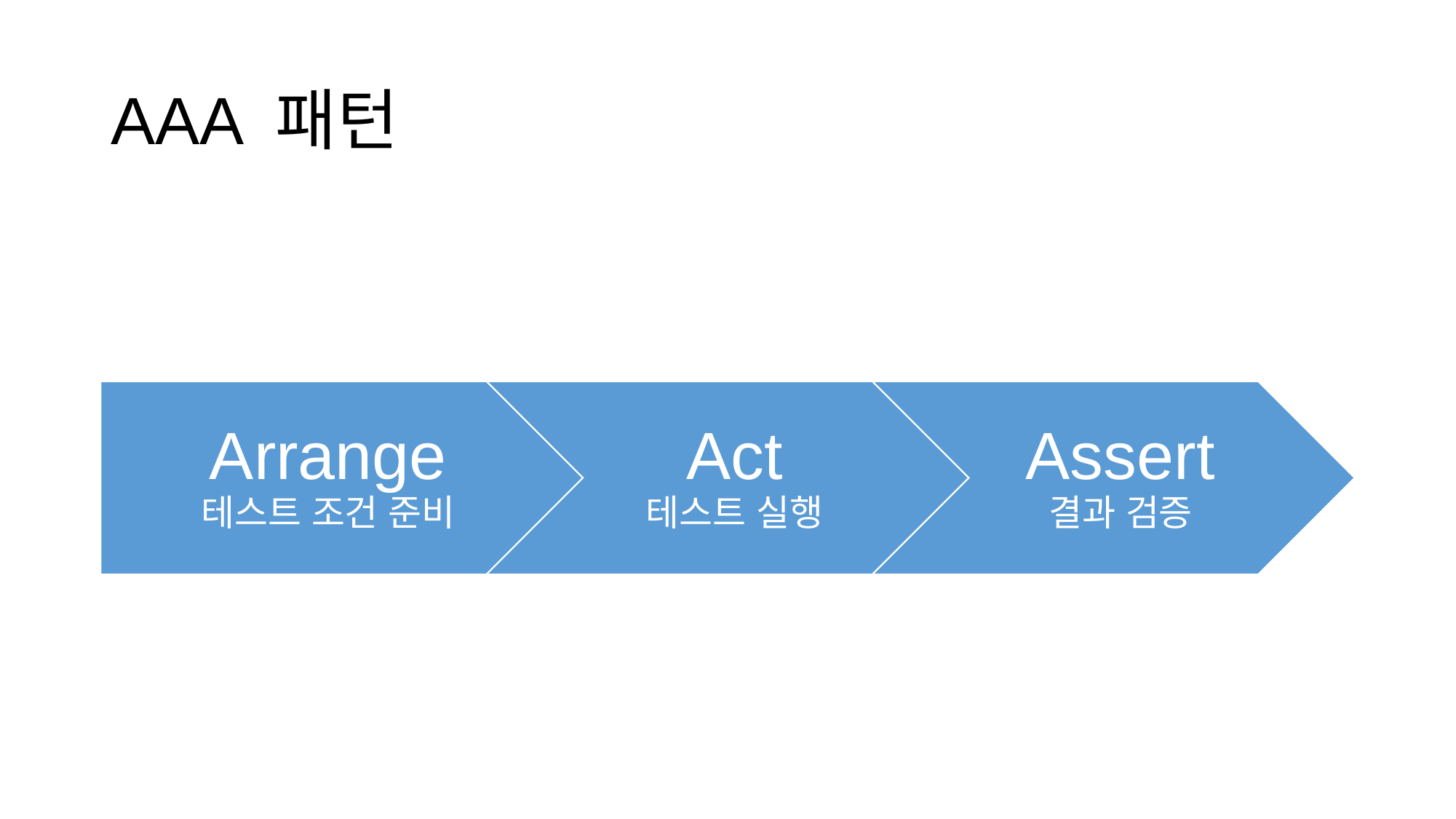

# AAA 패턴
Arrange
테스트 조건 준비
Act
테스트 실행
Assert
결과 검증